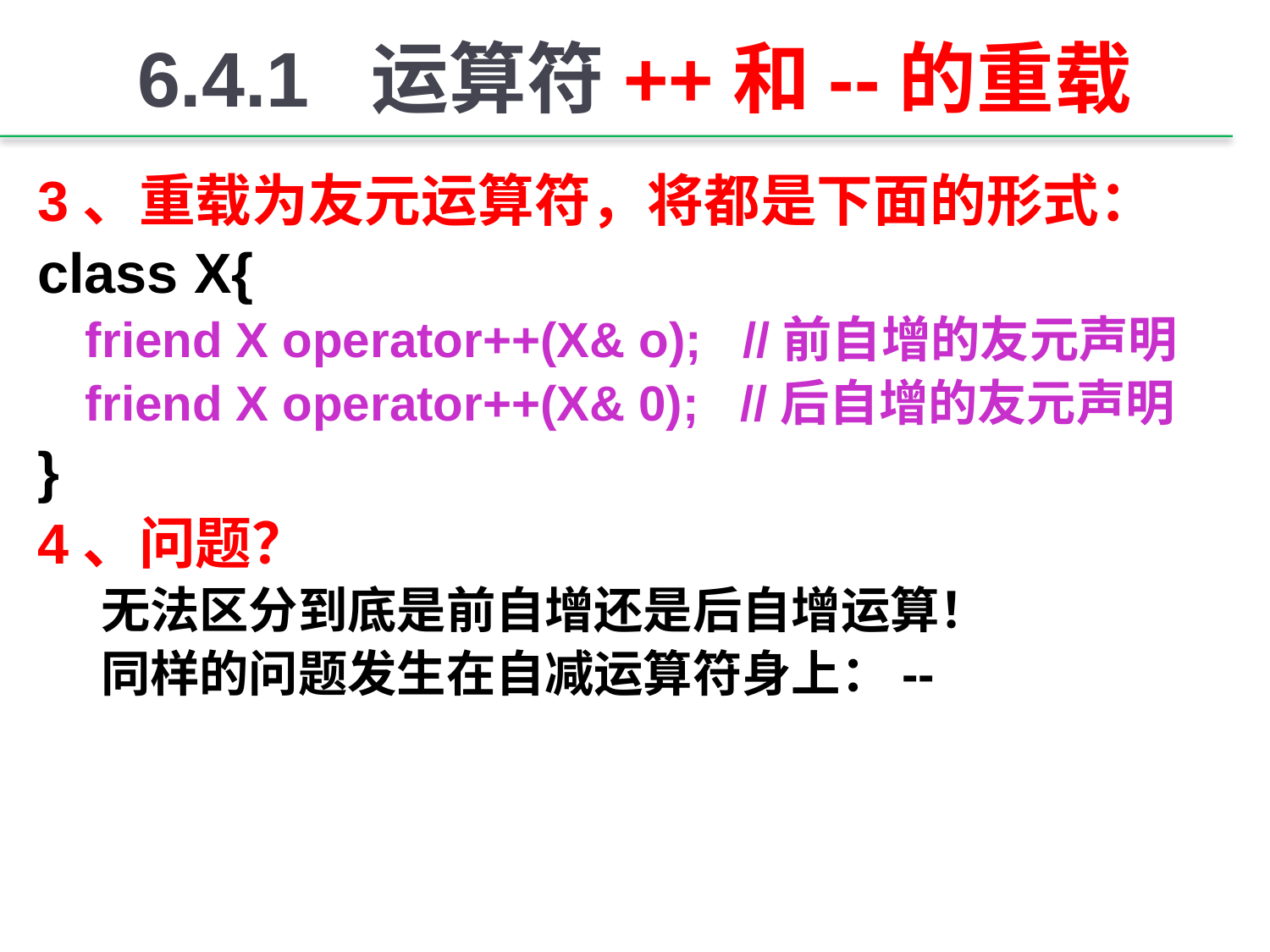

# 6.4.1  运算符++和--的重载
3、重载为友元运算符，将都是下面的形式：
class X{
  	friend X operator++(X& o);   //前自增的友元声明
  	friend X operator++(X& 0);   //后自增的友元声明
}
4、问题？
无法区分到底是前自增还是后自增运算！
同样的问题发生在自减运算符身上：--